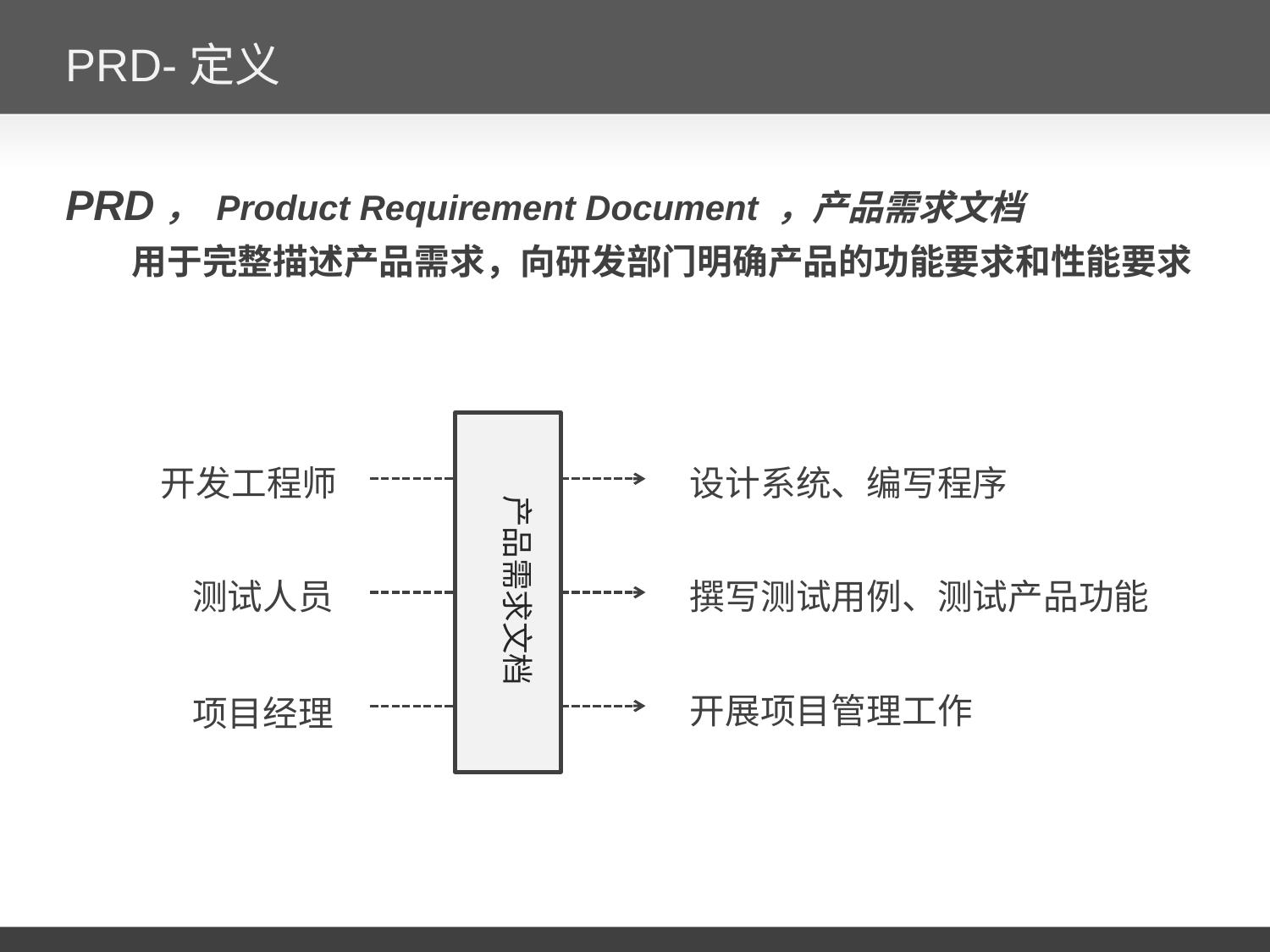

# PRD-定义
PRD， Product Requirement Document ，产品需求文档
       用于完整描述产品需求，向研发部门明确产品的功能要求和性能要求

开发工程师
设计系统、编写程序
产品需求文档
测试人员
撰写测试用例、测试产品功能
开展项目管理工作
项目经理